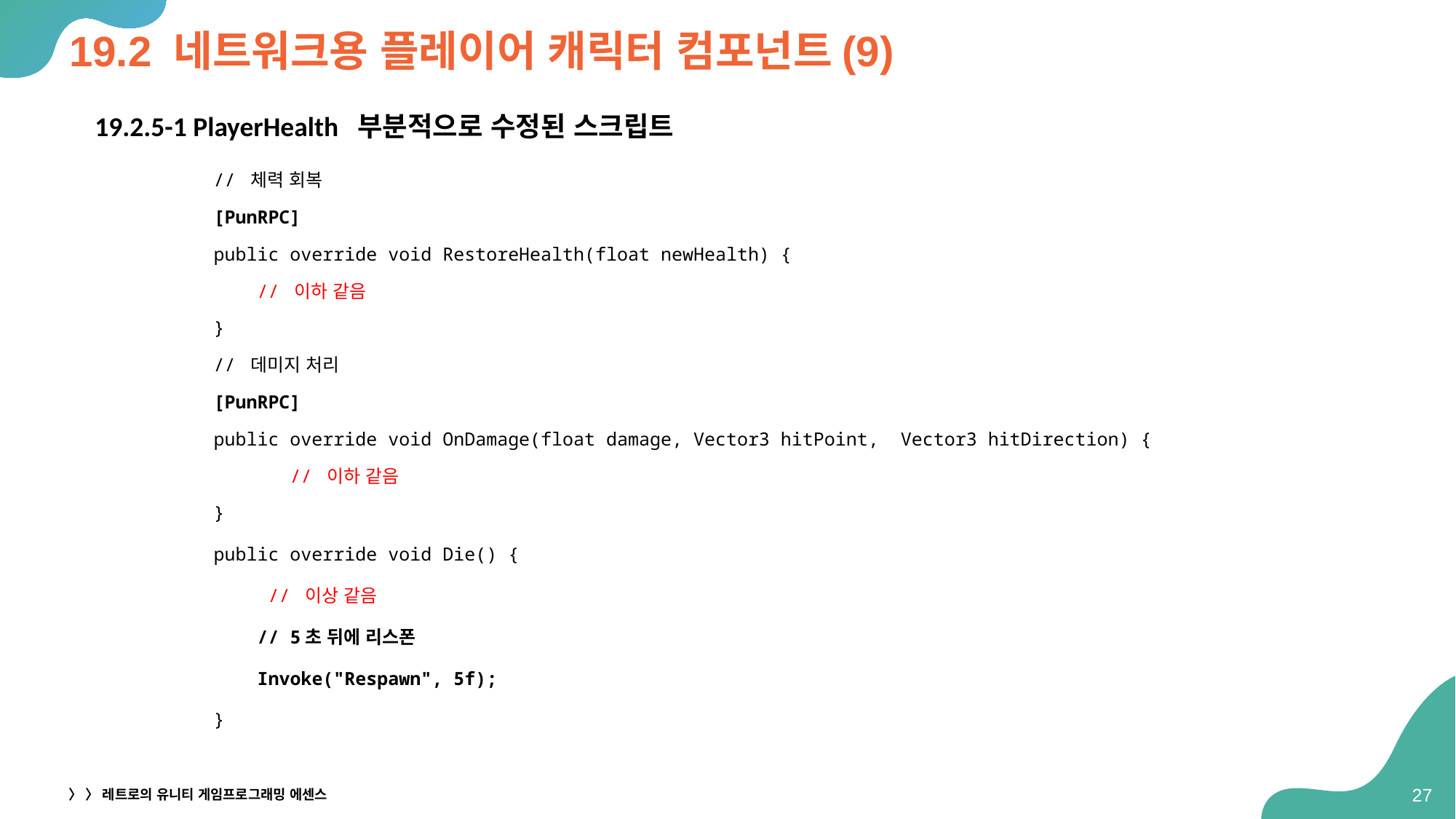

# 19.2 네트워크용 플레이어 캐릭터 컴포넌트(9)
19.2.5-1 PlayerHealth  부분적으로 수정된 스크립트
// 체력 회복
[PunRPC]
public override void RestoreHealth(float newHealth) {
    // 이하 같음
}
// 데미지 처리
[PunRPC]
public override void OnDamage(float damage, Vector3 hitPoint,  Vector3 hitDirection) {
       // 이하 같음
}
public override void Die() {
     // 이상 같음
    // 5초 뒤에 리스폰
    Invoke("Respawn", 5f);
}
27